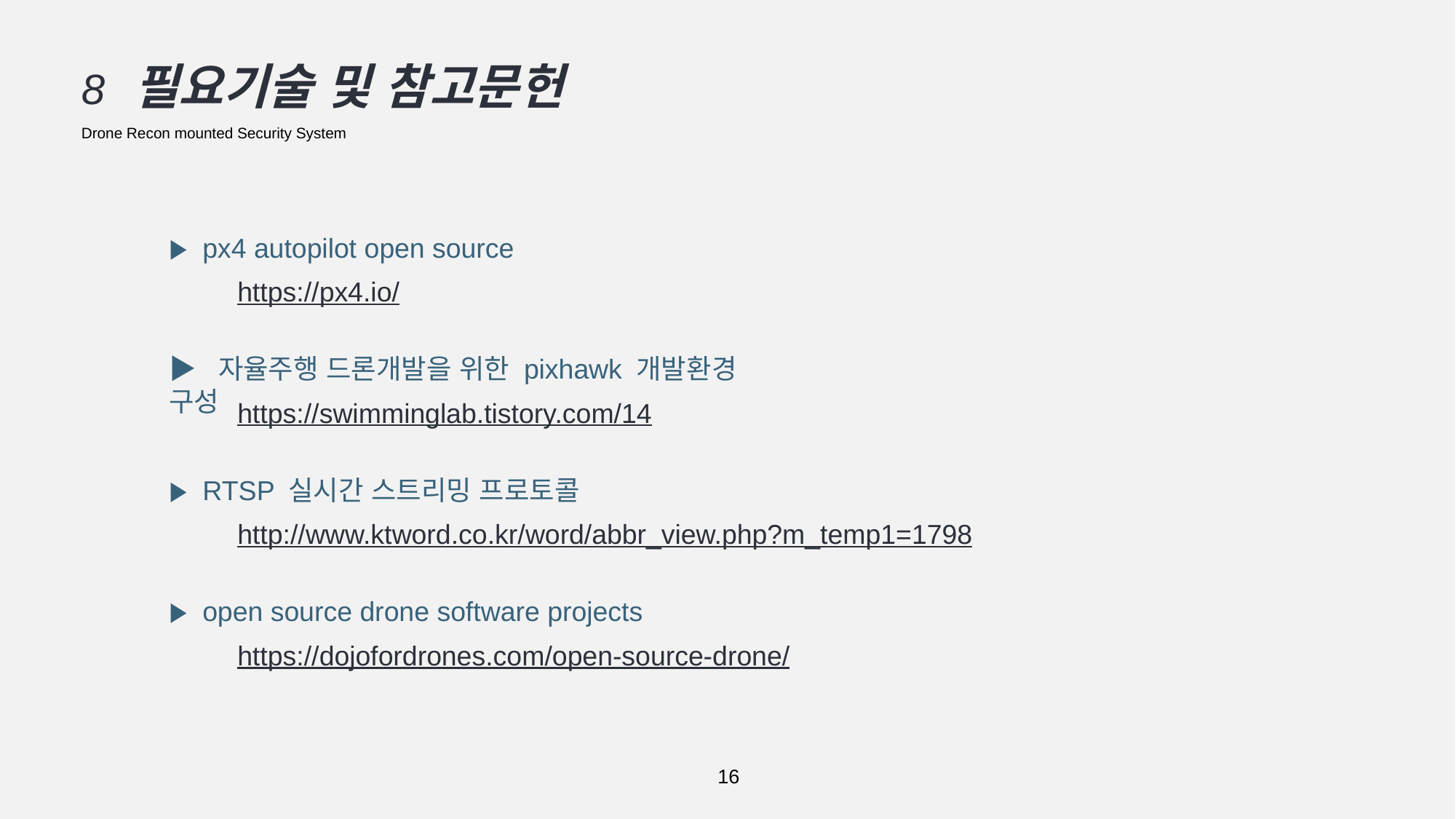

8  필요기술 및 참고문헌
Drone Recon mounted Security System
▶  px4 autopilot open source
https://px4.io/
▶  자율주행 드론개발을 위한 pixhawk 개발환경 구성
https://swimminglab.tistory.com/14
▶  RTSP 실시간 스트리밍 프로토콜
http://www.ktword.co.kr/word/abbr_view.php?m_temp1=1798
▶  open source drone software projects
https://dojofordrones.com/open-source-drone/
16